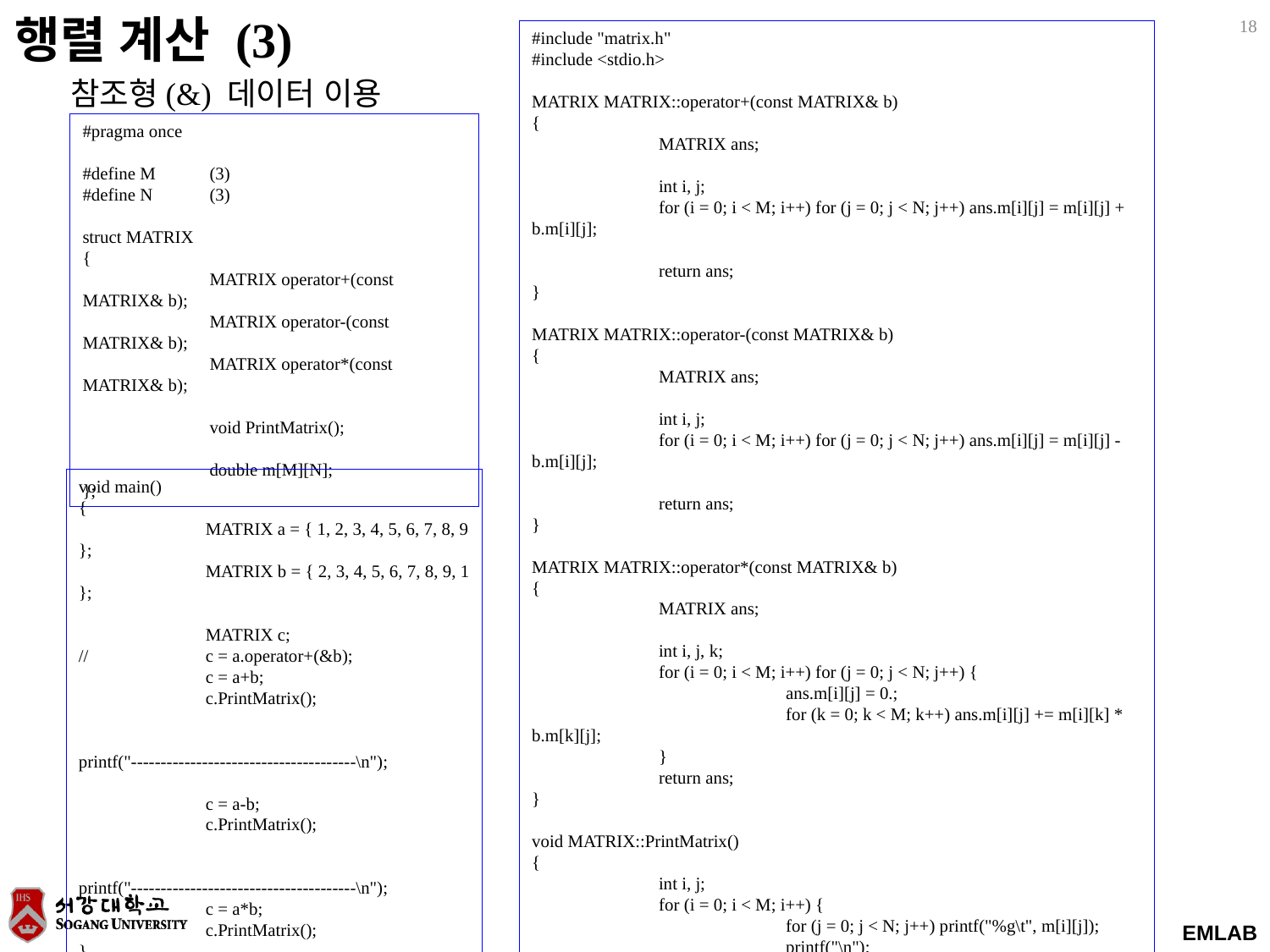

18
행렬 계산 (3)
#include "matrix.h"
#include <stdio.h>

MATRIX MATRIX::operator+(const MATRIX& b)
{
	MATRIX ans;

	int i, j;
	for (i = 0; i < M; i++) for (j = 0; j < N; j++) ans.m[i][j] = m[i][j] + b.m[i][j];

	return ans;
}

MATRIX MATRIX::operator-(const MATRIX& b)
{
	MATRIX ans;

	int i, j;
	for (i = 0; i < M; i++) for (j = 0; j < N; j++) ans.m[i][j] = m[i][j] - b.m[i][j];

	return ans;
}

MATRIX MATRIX::operator*(const MATRIX& b)
{
	MATRIX ans;

	int i, j, k;
	for (i = 0; i < M; i++) for (j = 0; j < N; j++) {
		ans.m[i][j] = 0.;
		for (k = 0; k < M; k++) ans.m[i][j] += m[i][k] * b.m[k][j];
	}
	return ans;
}

void MATRIX::PrintMatrix()
{
	int i, j;
	for (i = 0; i < M; i++) {
		for (j = 0; j < N; j++) printf("%g\t", m[i][j]);
		printf("\n");
	}
}
참조형(&) 데이터 이용
#pragma once

#define M	(3)
#define N	(3)

struct MATRIX
{
	MATRIX operator+(const MATRIX& b);
	MATRIX operator-(const MATRIX& b);
	MATRIX operator*(const MATRIX& b);

	void PrintMatrix();

	double m[M][N];
};
void main()
{
	MATRIX a = { 1, 2, 3, 4, 5, 6, 7, 8, 9 };
	MATRIX b = { 2, 3, 4, 5, 6, 7, 8, 9, 1 };

	MATRIX c;
//	c = a.operator+(&b);
	c = a+b;
	c.PrintMatrix();

	printf("--------------------------------------\n");

	c = a-b;
	c.PrintMatrix();

	printf("--------------------------------------\n");
	c = a*b;
	c.PrintMatrix();
}